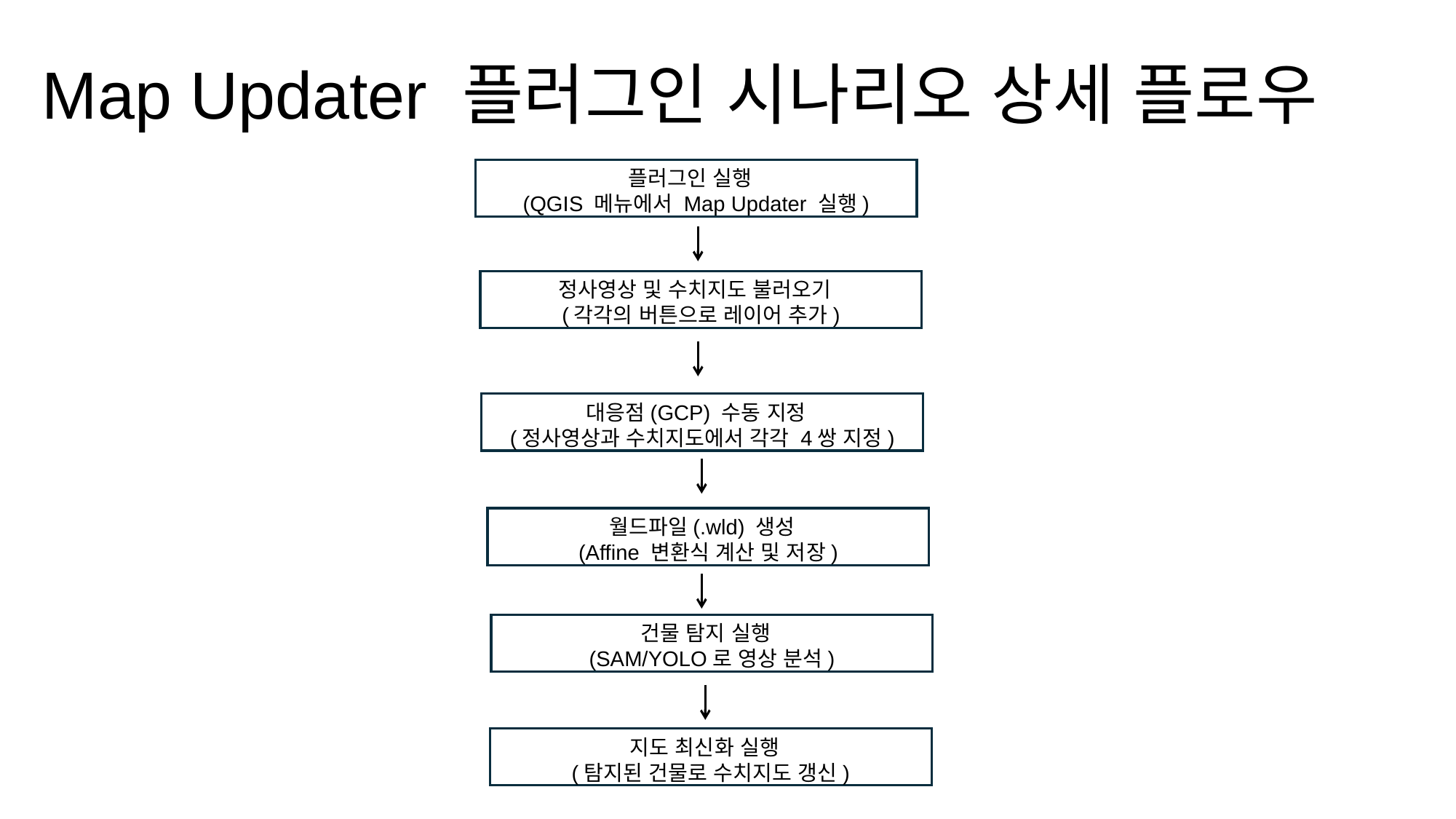

# Map Updater 플러그인 시나리오 상세 플로우
플러그인 실행
(QGIS 메뉴에서 Map Updater 실행)
정사영상 및 수치지도 불러오기
(각각의 버튼으로 레이어 추가)
대응점(GCP) 수동 지정
(정사영상과 수치지도에서 각각 4쌍 지정)
월드파일(.wld) 생성
(Affine 변환식 계산 및 저장)
건물 탐지 실행
(SAM/YOLO로 영상 분석)
지도 최신화 실행
(탐지된 건물로 수치지도 갱신)